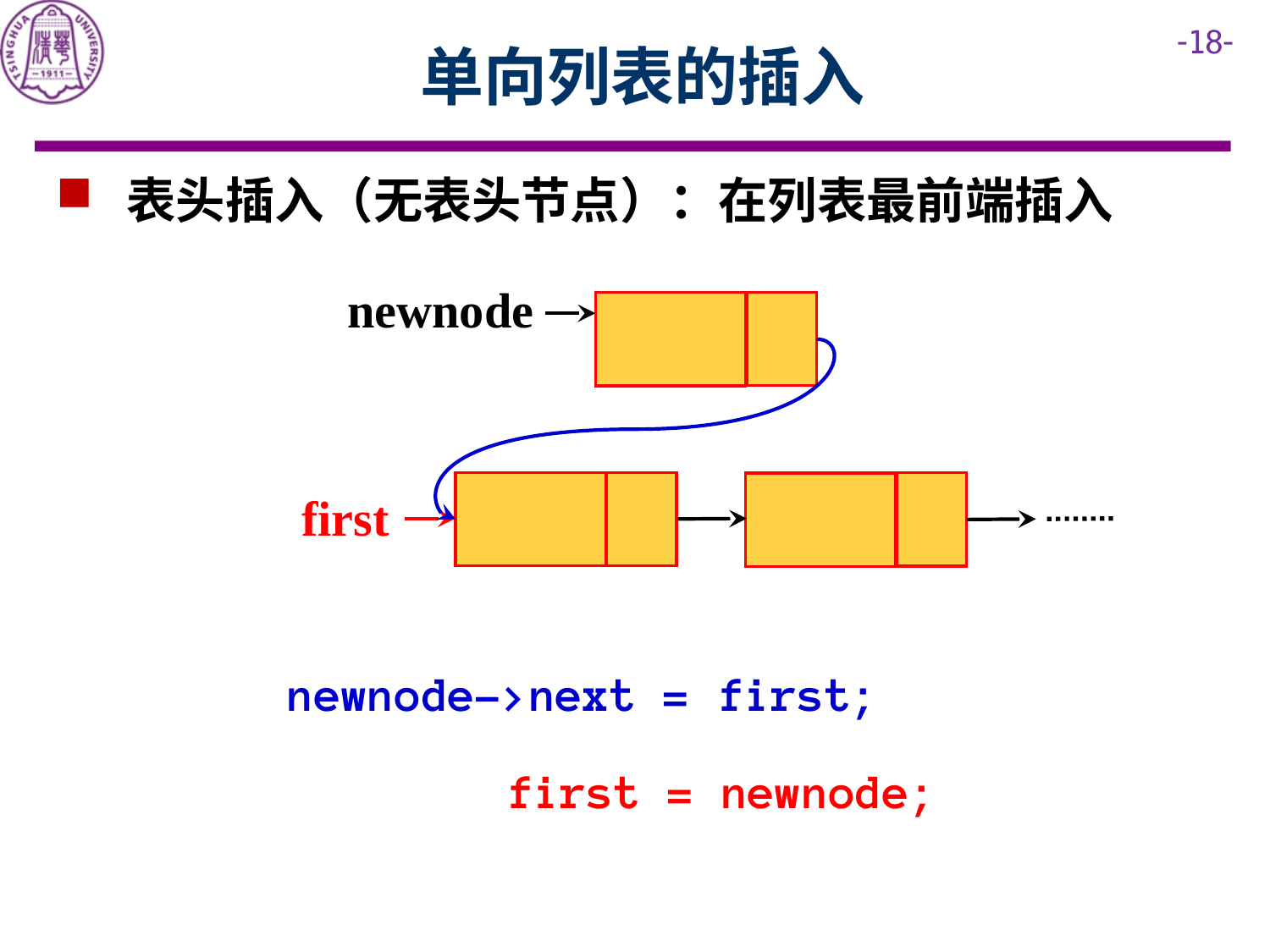

# 单向列表的插入
 表头插入（无表头节点）：在列表最前端插入
newnode

first
newnode->next = first;
first = newnode;